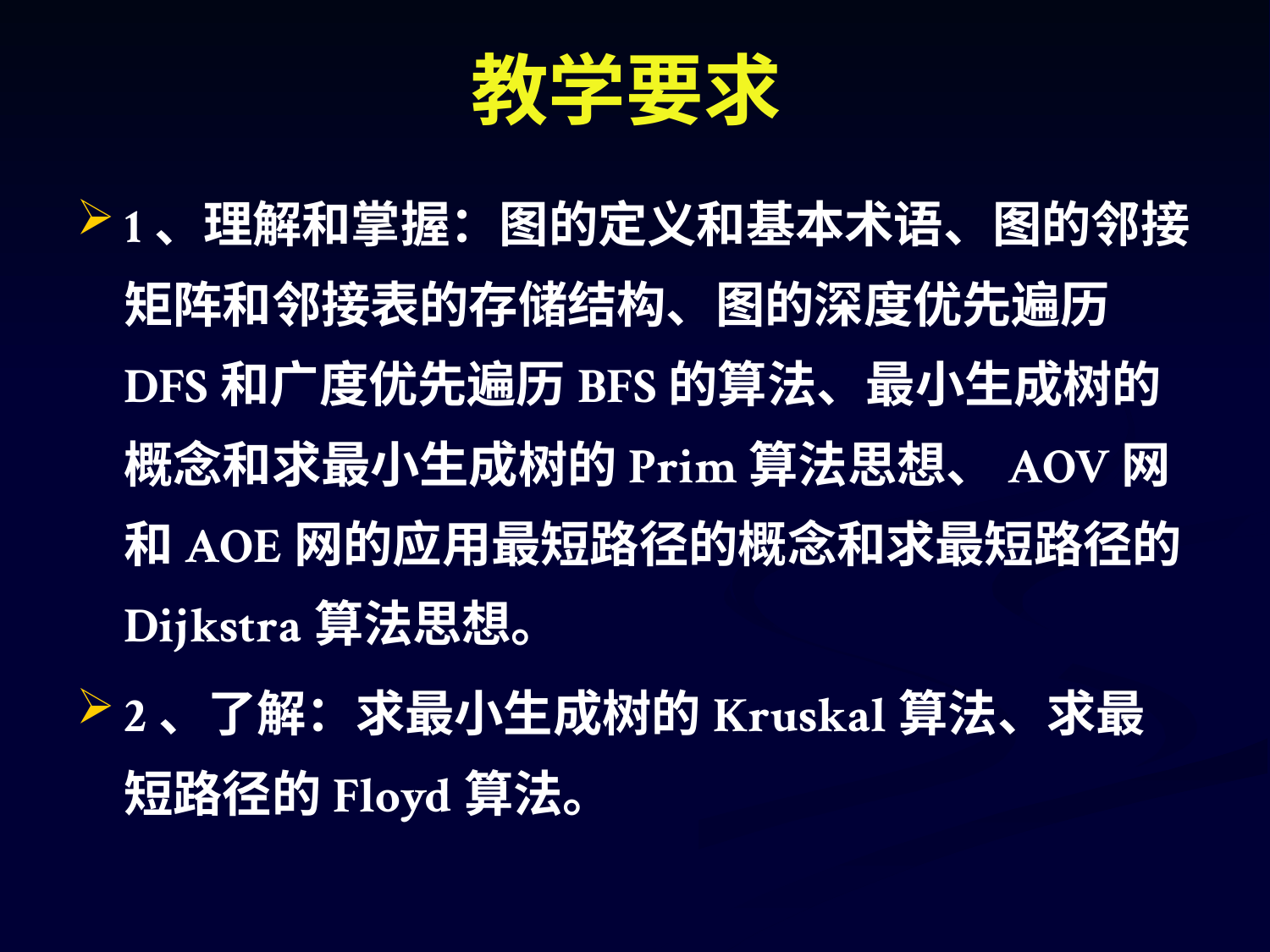

# 教学要求
1、理解和掌握：图的定义和基本术语、图的邻接矩阵和邻接表的存储结构、图的深度优先遍历DFS和广度优先遍历BFS的算法、最小生成树的概念和求最小生成树的Prim算法思想、AOV网和AOE网的应用最短路径的概念和求最短路径的Dijkstra算法思想。
2、了解：求最小生成树的Kruskal算法、求最短路径的Floyd算法。
2